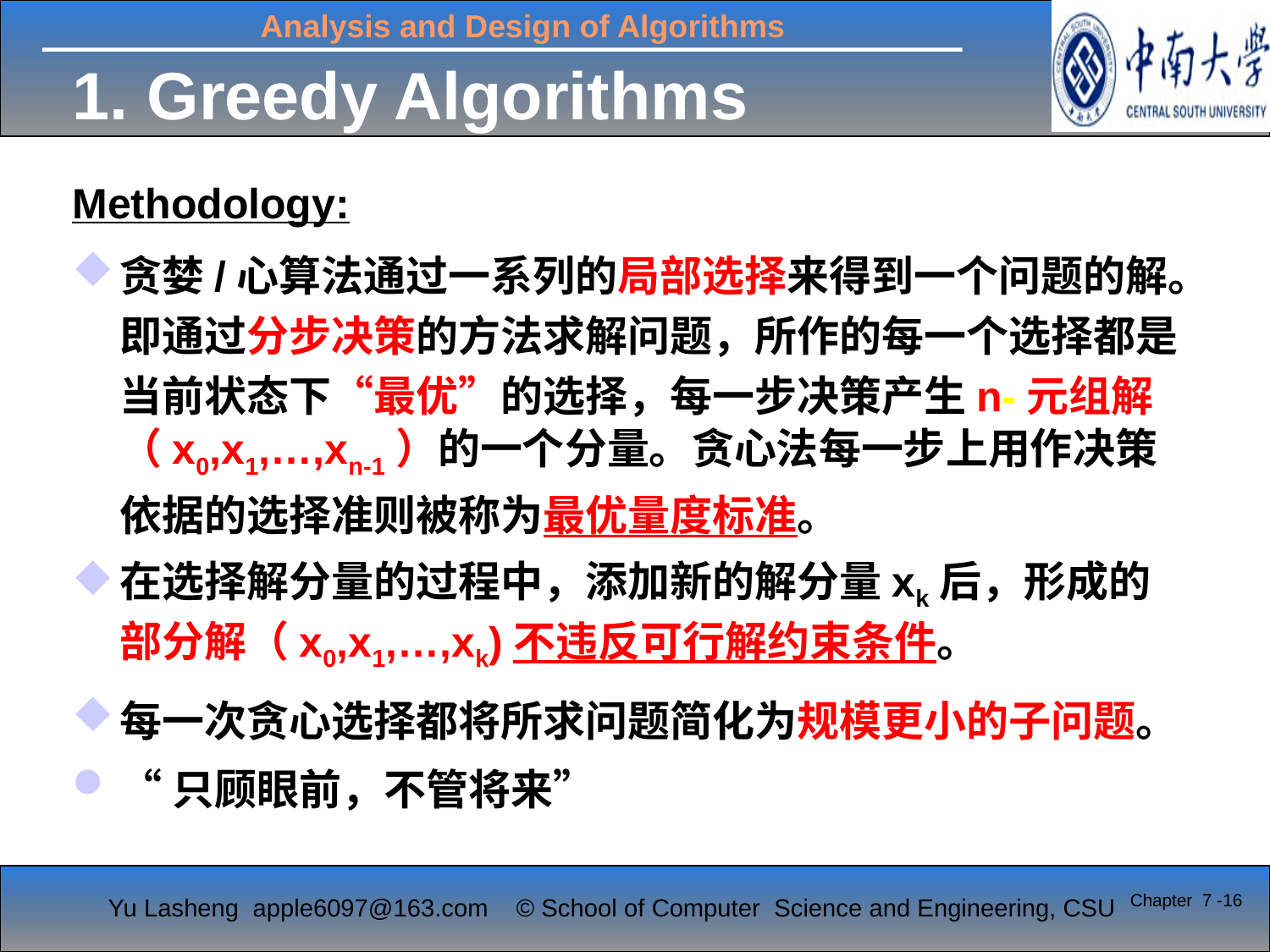

# 1. Greedy Algorithms
Methodology:
贪婪/心算法通过一系列的局部选择来得到一个问题的解。即通过分步决策的方法求解问题，所作的每一个选择都是当前状态下“最优”的选择，每一步决策产生n-元组解（x0,x1,…,xn-1）的一个分量。贪心法每一步上用作决策依据的选择准则被称为最优量度标准。
在选择解分量的过程中，添加新的解分量xk后，形成的部分解（x0,x1,…,xk)不违反可行解约束条件。
每一次贪心选择都将所求问题简化为规模更小的子问题。
“只顾眼前，不管将来”
Chapter  7 -16